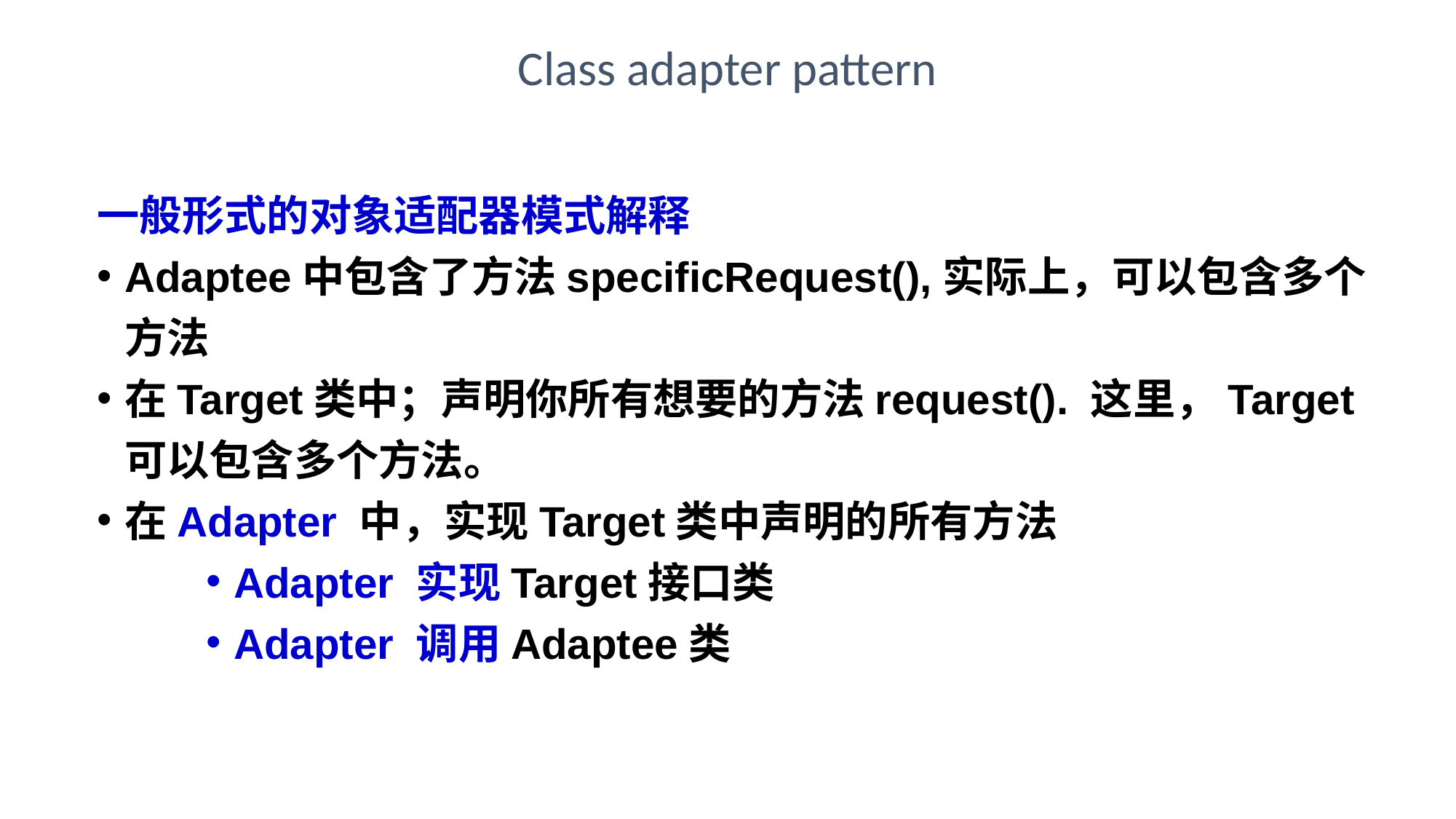

Class adapter pattern
一般形式的对象适配器模式解释
Adaptee中包含了方法specificRequest(),实际上，可以包含多个方法
在Target类中；声明你所有想要的方法request(). 这里，Target可以包含多个方法。
在Adapter 中，实现Target类中声明的所有方法
Adapter 实现Target接口类
Adapter 调用Adaptee类

30